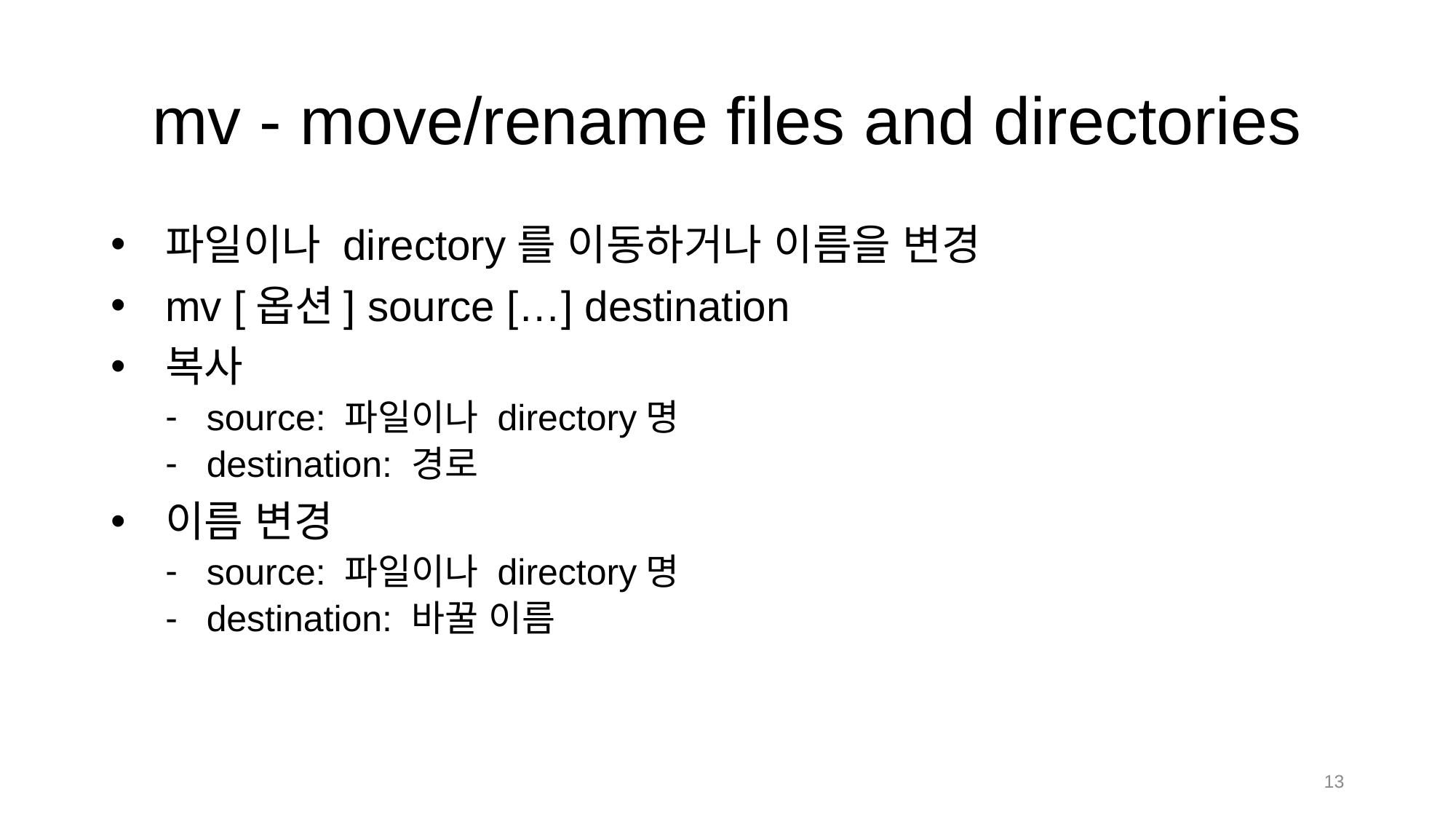

# mv - move/rename files and directories
파일이나 directory를 이동하거나 이름을 변경
mv [옵션] source […] destination
복사
source: 파일이나 directory명
destination: 경로
이름 변경
source: 파일이나 directory명
destination: 바꿀 이름
13